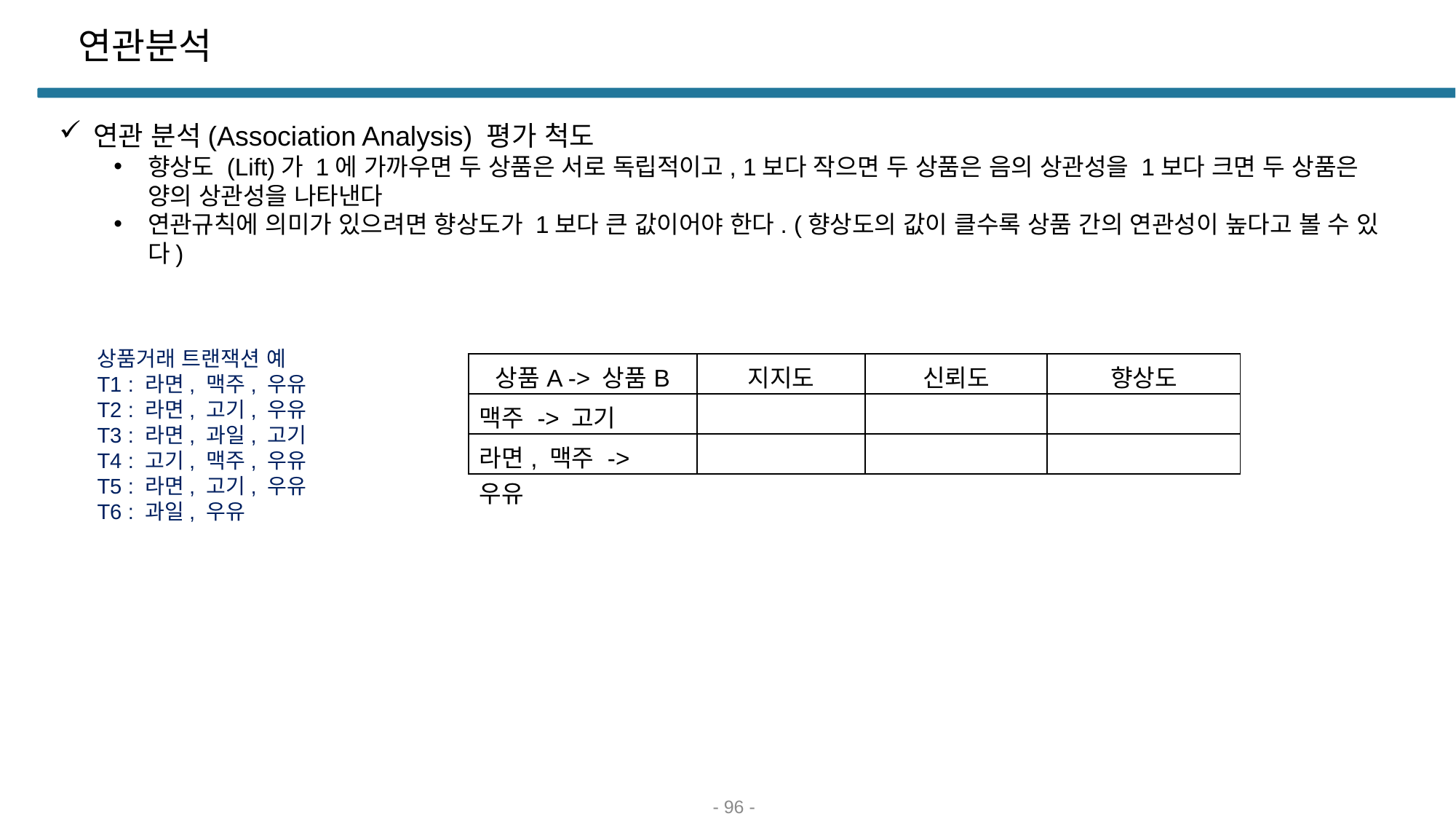

연관분석
#
연관 분석(Association Analysis) 평가 척도
향상도 (Lift)가 1에 가까우면 두 상품은 서로 독립적이고, 1보다 작으면 두 상품은 음의 상관성을 1보다 크면 두 상품은 양의 상관성을 나타낸다
연관규칙에 의미가 있으려면 향상도가 1보다 큰 값이어야 한다. (향상도의 값이 클수록 상품 간의 연관성이 높다고 볼 수 있다)
상품거래 트랜잭션 예
T1 : 라면, 맥주, 우유
T2 : 라면, 고기, 우유
T3 : 라면, 과일, 고기
T4 : 고기, 맥주, 우유
T5 : 라면, 고기, 우유
T6 : 과일, 우유

| 상품A -> 상품B | 지지도 | 신뢰도 | 향상도 |
| --- | --- | --- | --- |
| 맥주 -> 고기 |  |  |  |
| 라면, 맥주 -> 우유 |  |  |  |
- 96 -